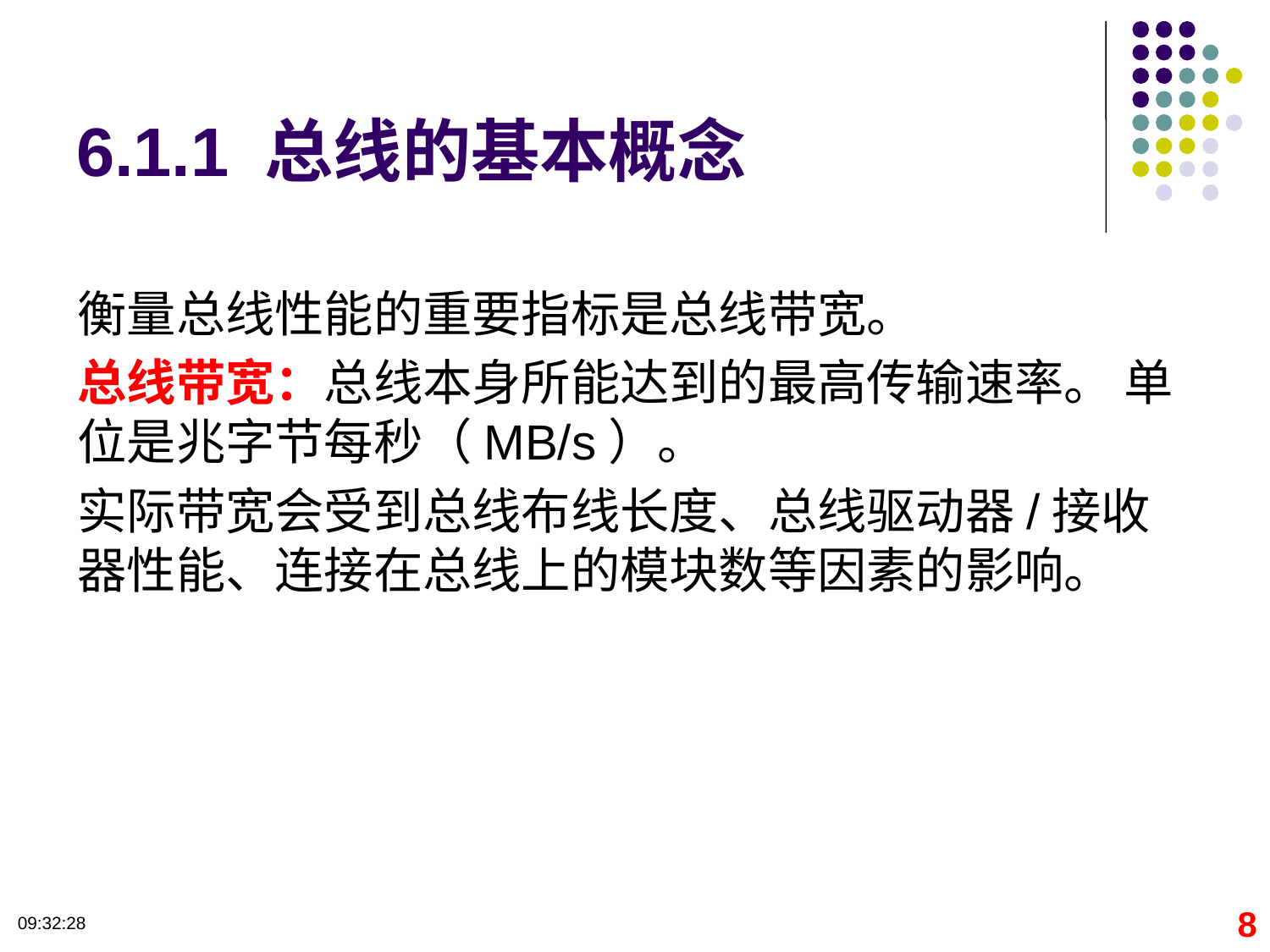

# 6.1.1 总线的基本概念
衡量总线性能的重要指标是总线带宽。
总线带宽：总线本身所能达到的最高传输速率。 单位是兆字节每秒（MB/s）。
实际带宽会受到总线布线长度、总线驱动器/接收器性能、连接在总线上的模块数等因素的影响。

8
09:32:28